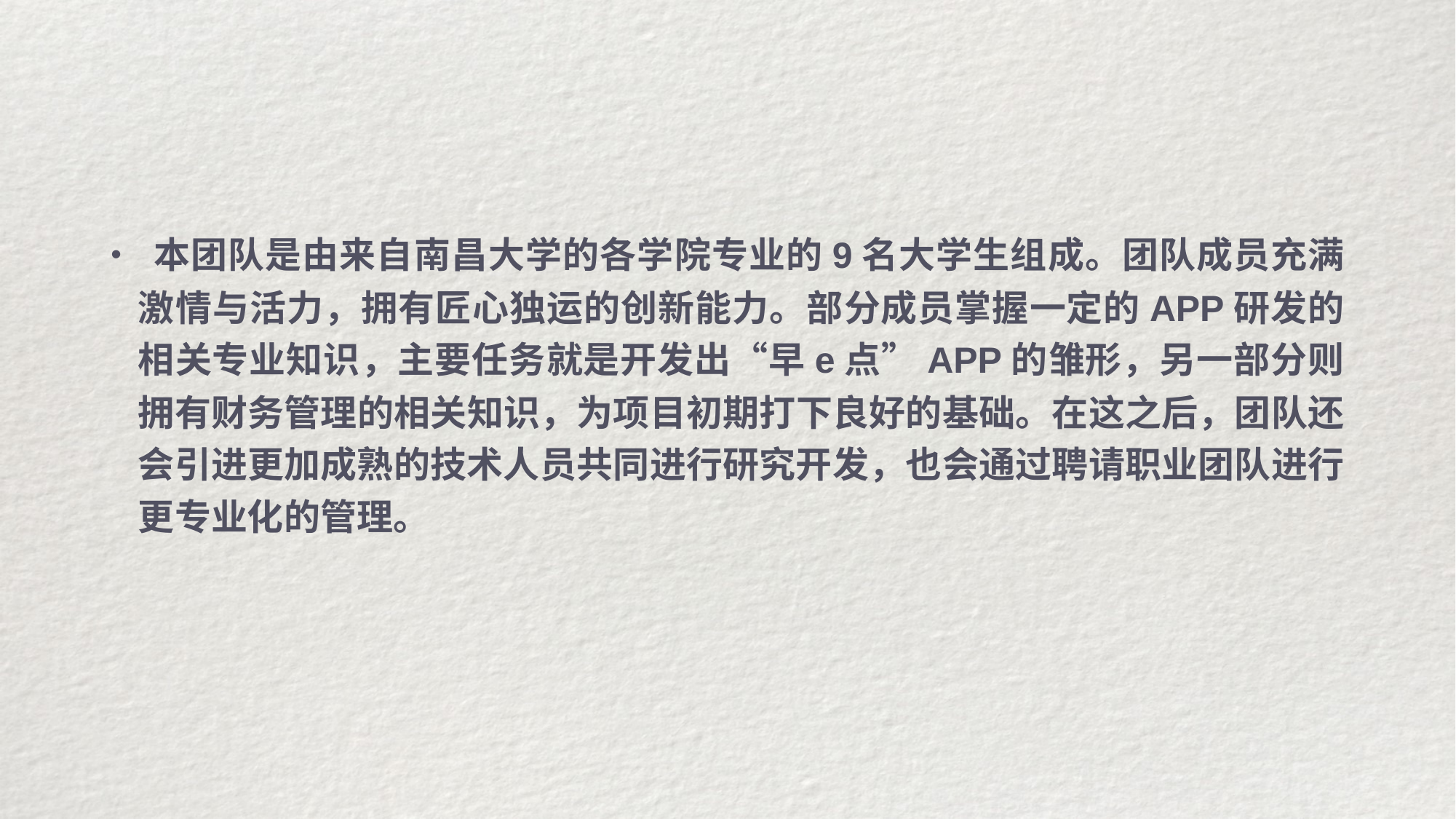

本团队是由来自南昌大学的各学院专业的9名大学生组成。团队成员充满激情与活力，拥有匠心独运的创新能力。部分成员掌握一定的APP研发的相关专业知识，主要任务就是开发出“早e点”APP的雏形，另一部分则拥有财务管理的相关知识，为项目初期打下良好的基础。在这之后，团队还会引进更加成熟的技术人员共同进行研究开发，也会通过聘请职业团队进行更专业化的管理。